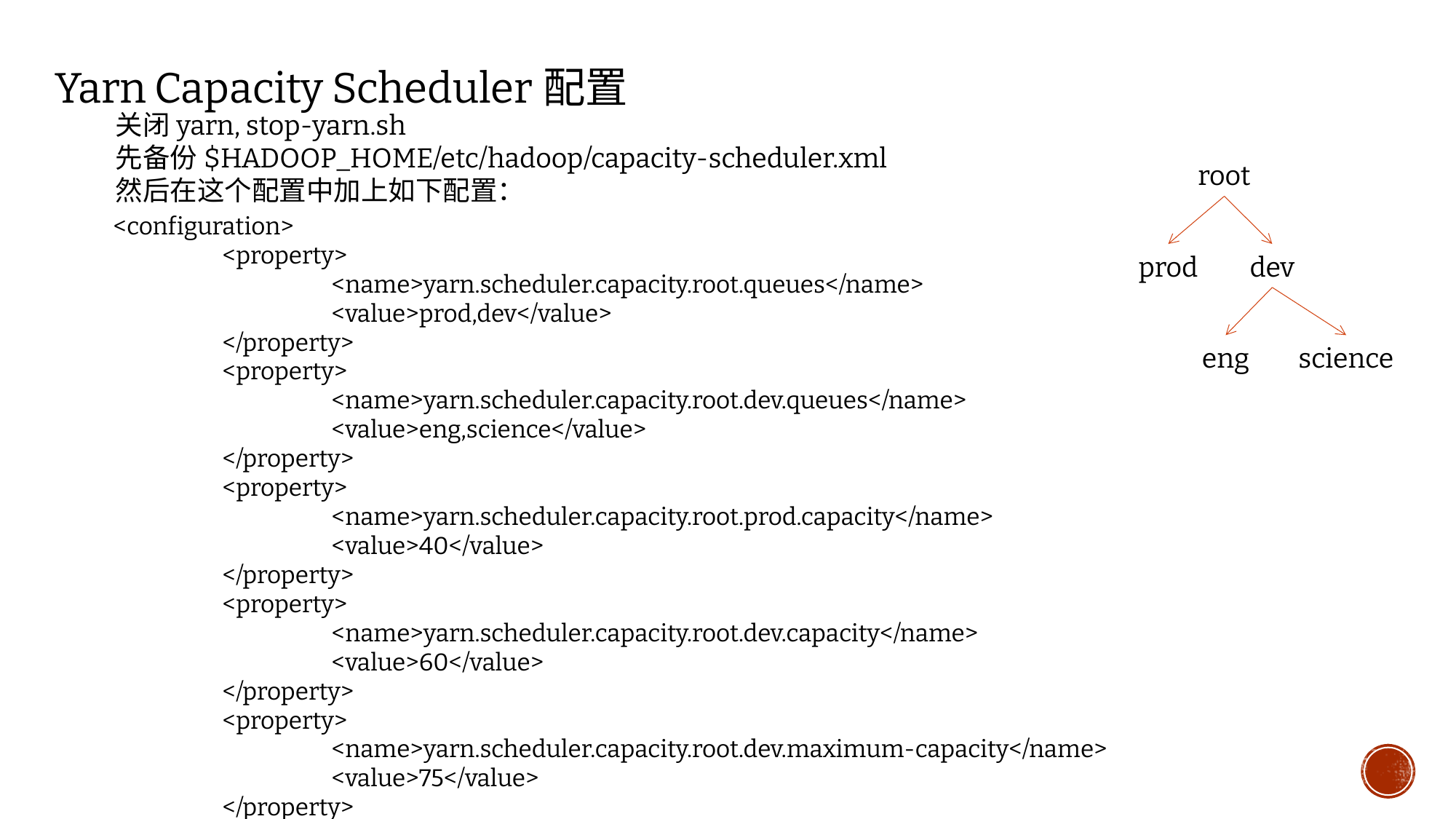

Yarn Capacity Scheduler配置
关闭yarn, stop-yarn.sh
先备份$HADOOP_HOME/etc/hadoop/capacity-scheduler.xml
然后在这个配置中加上如下配置：
root
<configuration>
	<property>
		<name>yarn.scheduler.capacity.root.queues</name>
		<value>prod,dev</value>
	</property>
	<property>
		<name>yarn.scheduler.capacity.root.dev.queues</name>
		<value>eng,science</value>
	</property>
	<property>
		<name>yarn.scheduler.capacity.root.prod.capacity</name>
		<value>40</value>
	</property>
	<property>
		<name>yarn.scheduler.capacity.root.dev.capacity</name>
		<value>60</value>
	</property>
	<property>
		<name>yarn.scheduler.capacity.root.dev.maximum-capacity</name>
		<value>75</value>
	</property>
prod
dev
eng
science